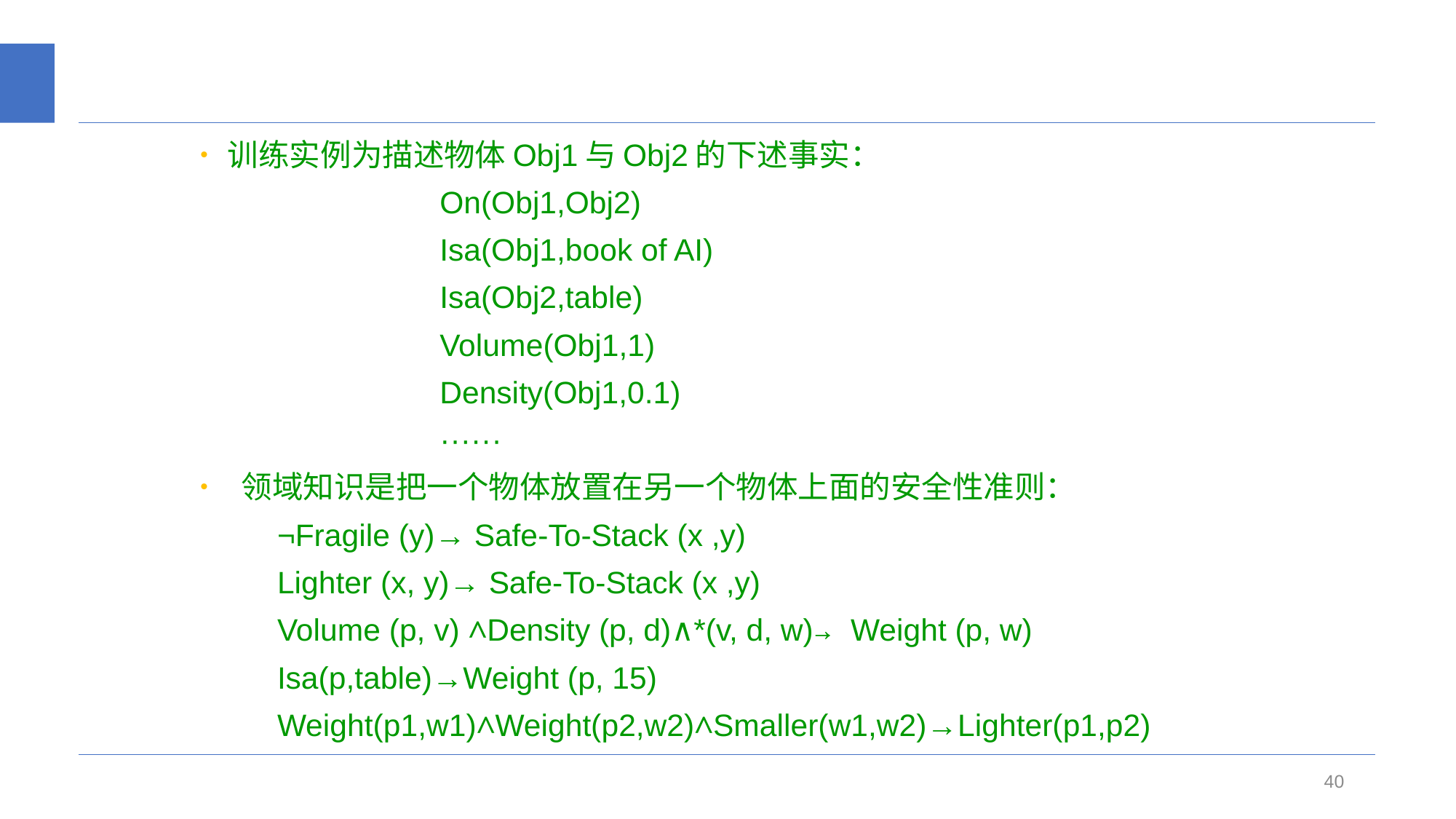

训练实例为描述物体Obj1与Obj2的下述事实：
                            On(Obj1,Obj2)
                            Isa(Obj1,book of AI)
                            Isa(Obj2,table)
                            Volume(Obj1,1)
                            Density(Obj1,0.1)
                            ······
 领域知识是把一个物体放置在另一个物体上面的安全性准则：
         ¬Fragile (y)→ Safe-To-Stack (x ,y)
         Lighter (x, y)→ Safe-To-Stack (x ,y)
         Volume (p, v) ∧Density (p, d)∧*(v, d, w)→ Weight (p, w)
         Isa(p,table)→Weight (p, 15)
         Weight(p1,w1)∧Weight(p2,w2)∧Smaller(w1,w2)→Lighter(p1,p2)

40